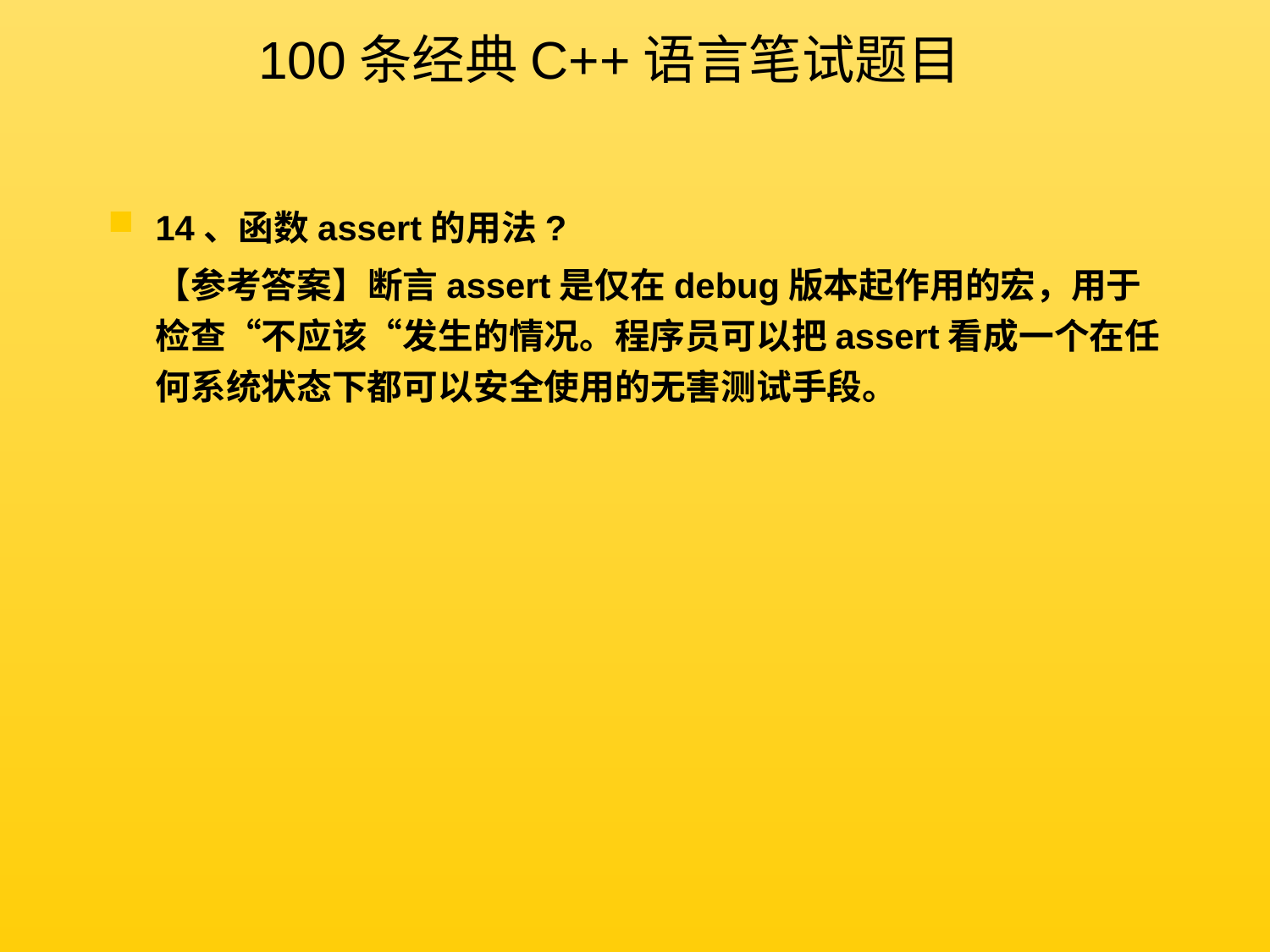

100条经典C++语言笔试题目
14、函数assert的用法?
	【参考答案】断言assert是仅在debug版本起作用的宏，用于检查“不应该“发生的情况。程序员可以把assert看成一个在任何系统状态下都可以安全使用的无害测试手段。